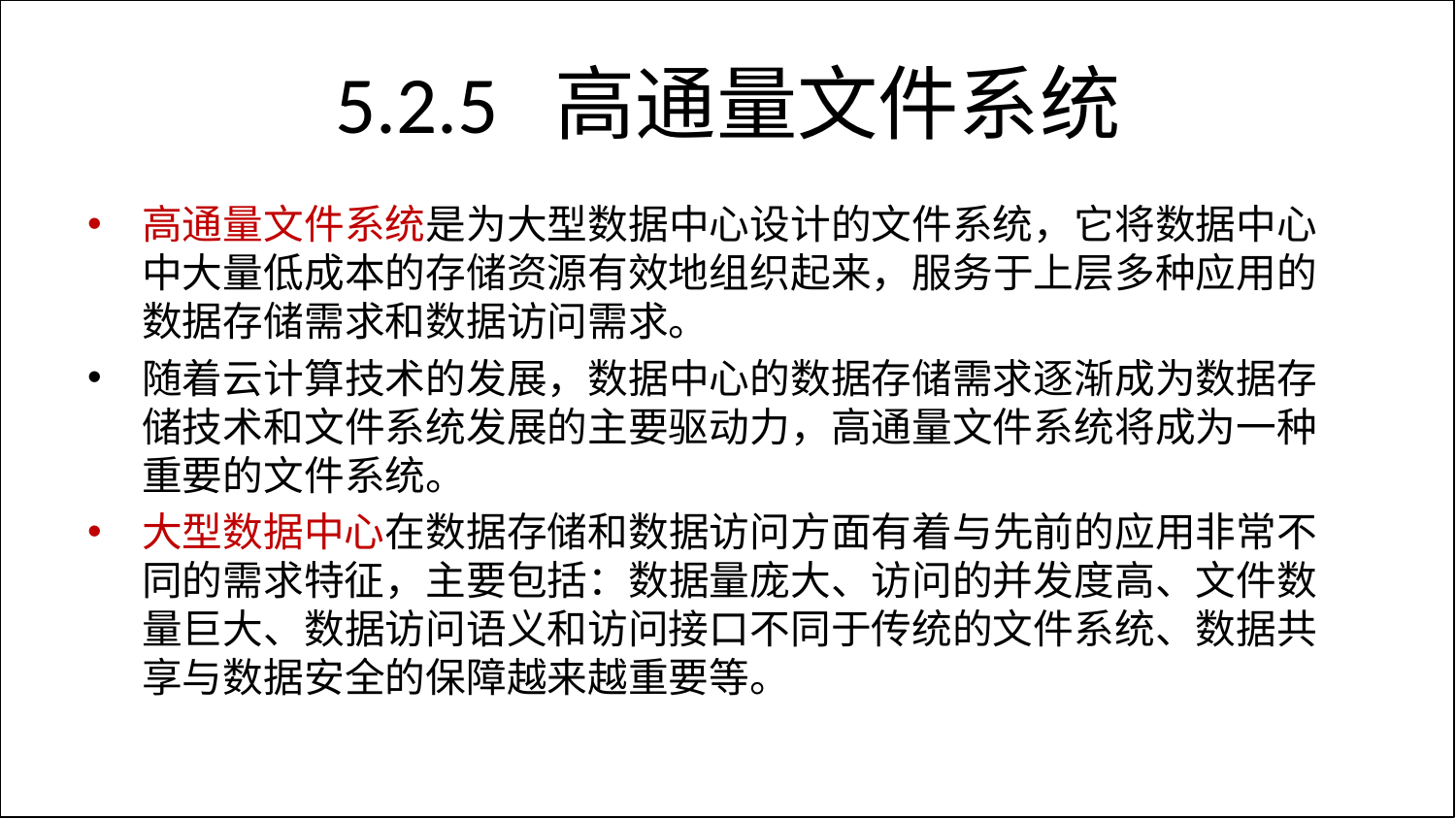

# 5.2.5  高通量文件系统
高通量文件系统是为大型数据中心设计的文件系统，它将数据中心中大量低成本的存储资源有效地组织起来，服务于上层多种应用的数据存储需求和数据访问需求。
随着云计算技术的发展，数据中心的数据存储需求逐渐成为数据存储技术和文件系统发展的主要驱动力，高通量文件系统将成为一种重要的文件系统。
大型数据中心在数据存储和数据访问方面有着与先前的应用非常不同的需求特征，主要包括：数据量庞大、访问的并发度高、文件数量巨大、数据访问语义和访问接口不同于传统的文件系统、数据共享与数据安全的保障越来越重要等。